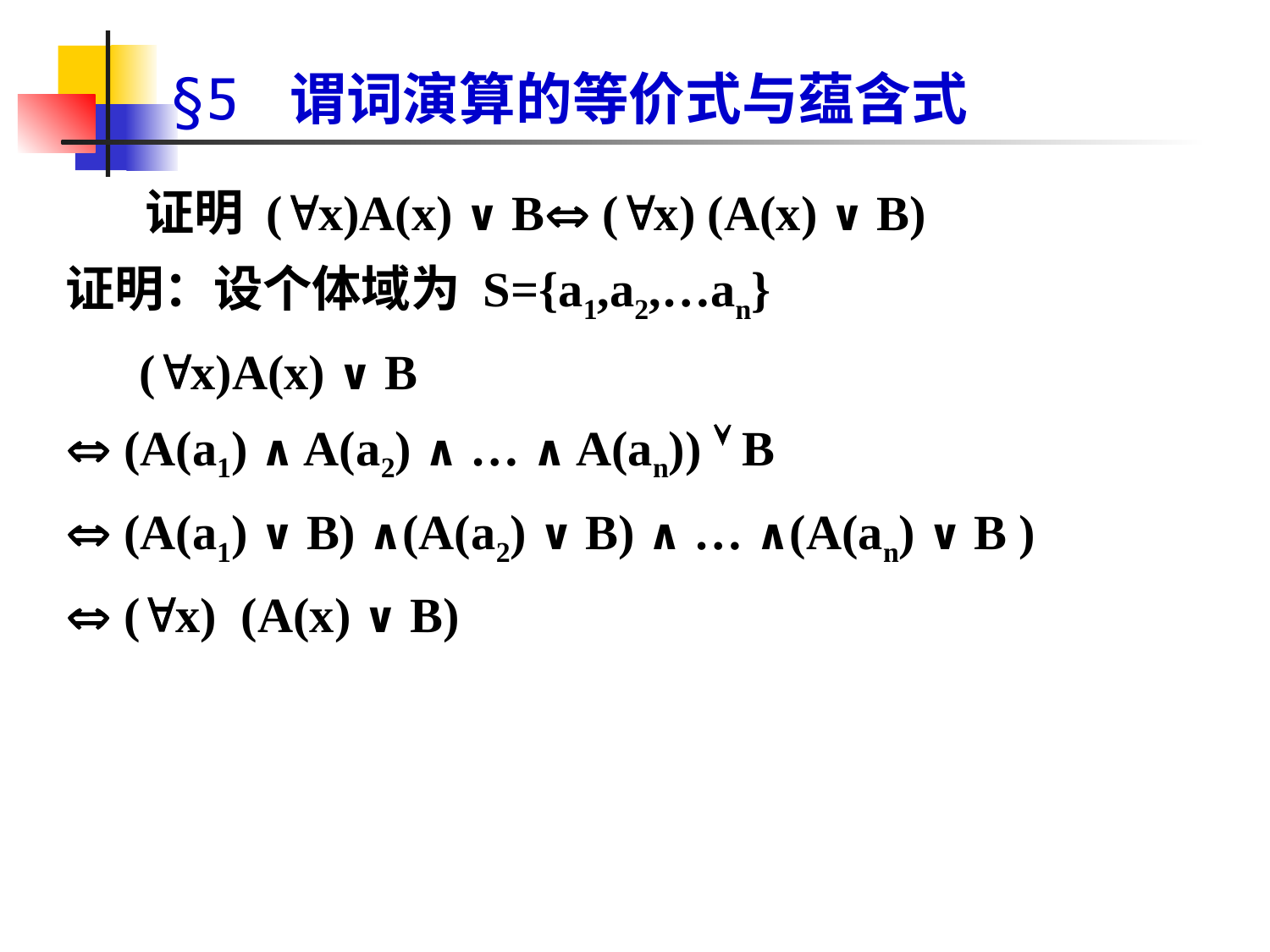

# §5  谓词演算的等价式与蕴含式
      证明 (∀x)A(x) ∨ B⇔ (∀x) (A(x) ∨ B)
证明：设个体域为 S={a1,a2,…an}
      (∀x)A(x) ∨ B
⇔ (A(a1) ∧ A(a2) ∧ … ∧ A(an)) ∨ B
⇔ (A(a1) ∨ B) ∧(A(a2) ∨ B) ∧ … ∧(A(an) ∨ B )
⇔ (∀x)  (A(x) ∨ B)

62